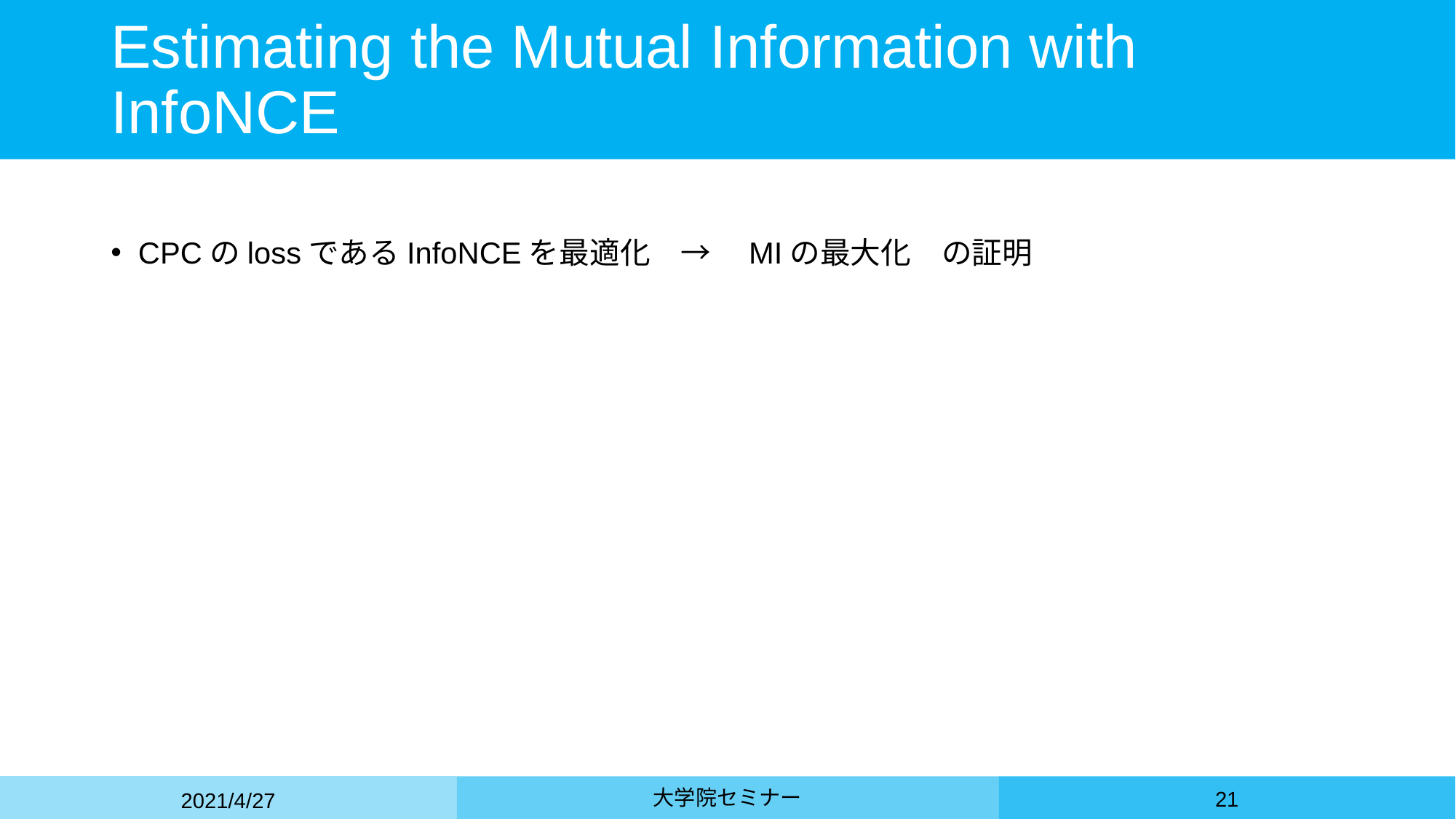

# Estimating the Mutual Information with InfoNCE
CPCのlossであるInfoNCEを最適化　→　MIの最大化　の証明

大学院セミナー
21
2021/4/27